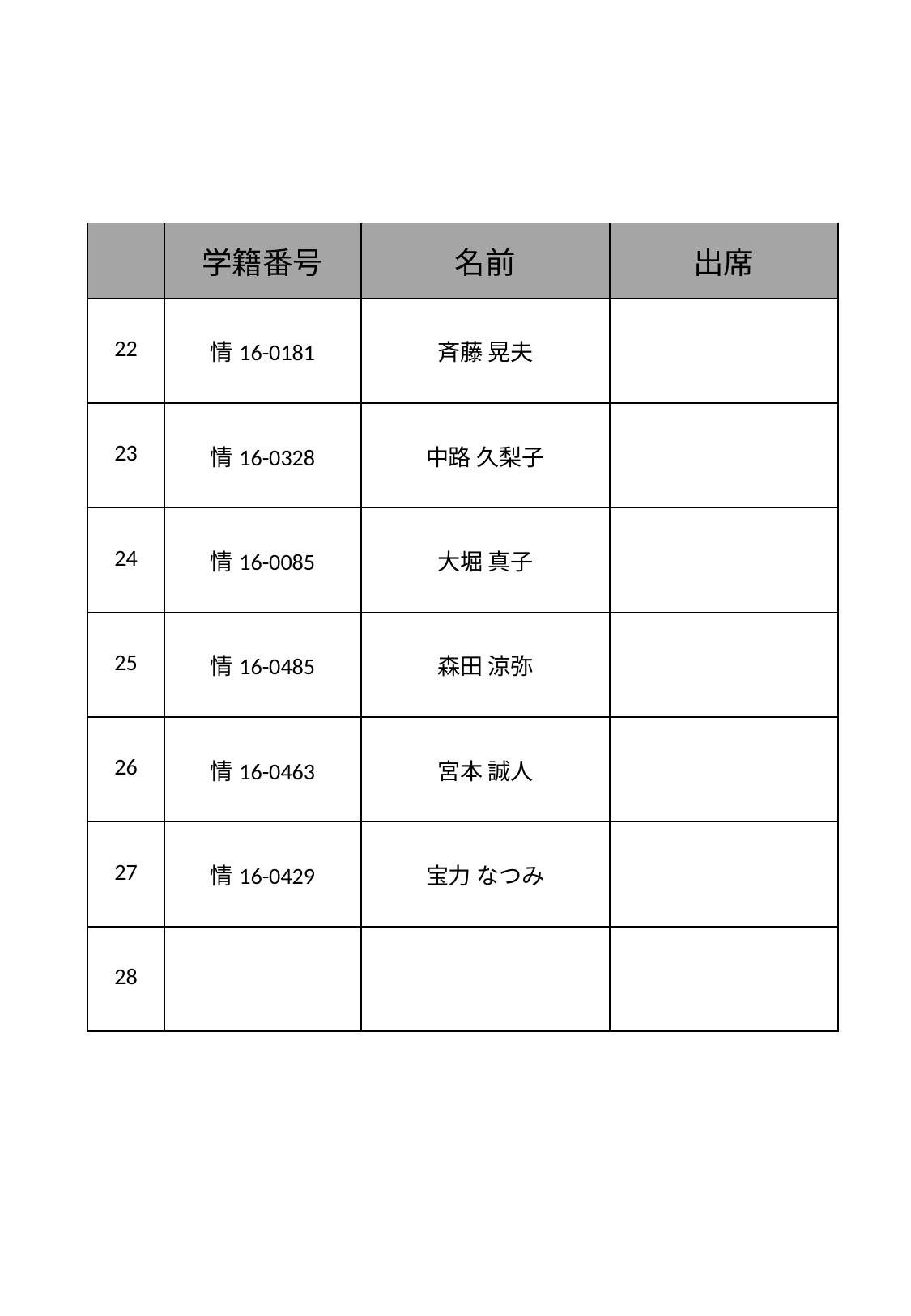

|  | 学籍番号 | 名前 | 出席 |
| --- | --- | --- | --- |
| 22 | 情16-0181 | 斉藤 晃夫 |  |
| 23 | 情16-0328 | 中路 久梨子 |  |
| 24 | 情16-0085 | 大堀 真子 |  |
| 25 | 情16-0485 | 森田 涼弥 |  |
| 26 | 情16-0463 | 宮本 誠人 |  |
| 27 | 情16-0429 | 宝力 なつみ |  |
| 28 |  |  |  |